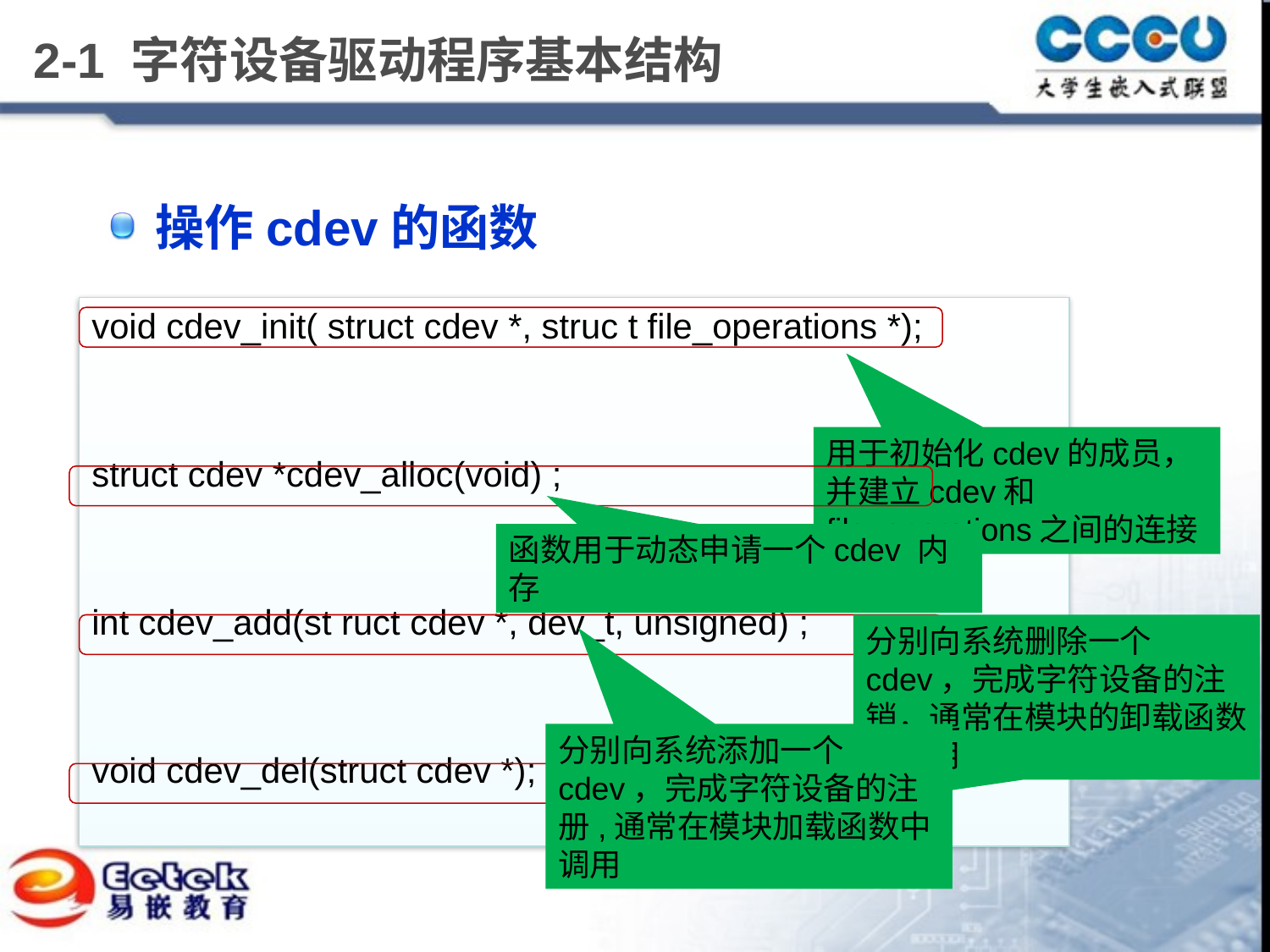

# 2-1 字符设备驱动程序基本结构
操作cdev的函数

void cdev_init( struct cdev *, struc t file_operations *);

struct cdev *cdev_alloc(void) ;

int cdev_add(st ruct cdev *, dev_t, unsigned) ;

void cdev_del(struct cdev *);

用于初始化cdev的成员，并建立cdev和file_operations之间的连接

函数用于动态申请一个cdev 内存

分别向系统删除一个cdev，完成字符设备的注销，通常在模块的卸载函数中调用
分别向系统添加一个cdev，完成字符设备的注册,通常在模块加载函数中调用